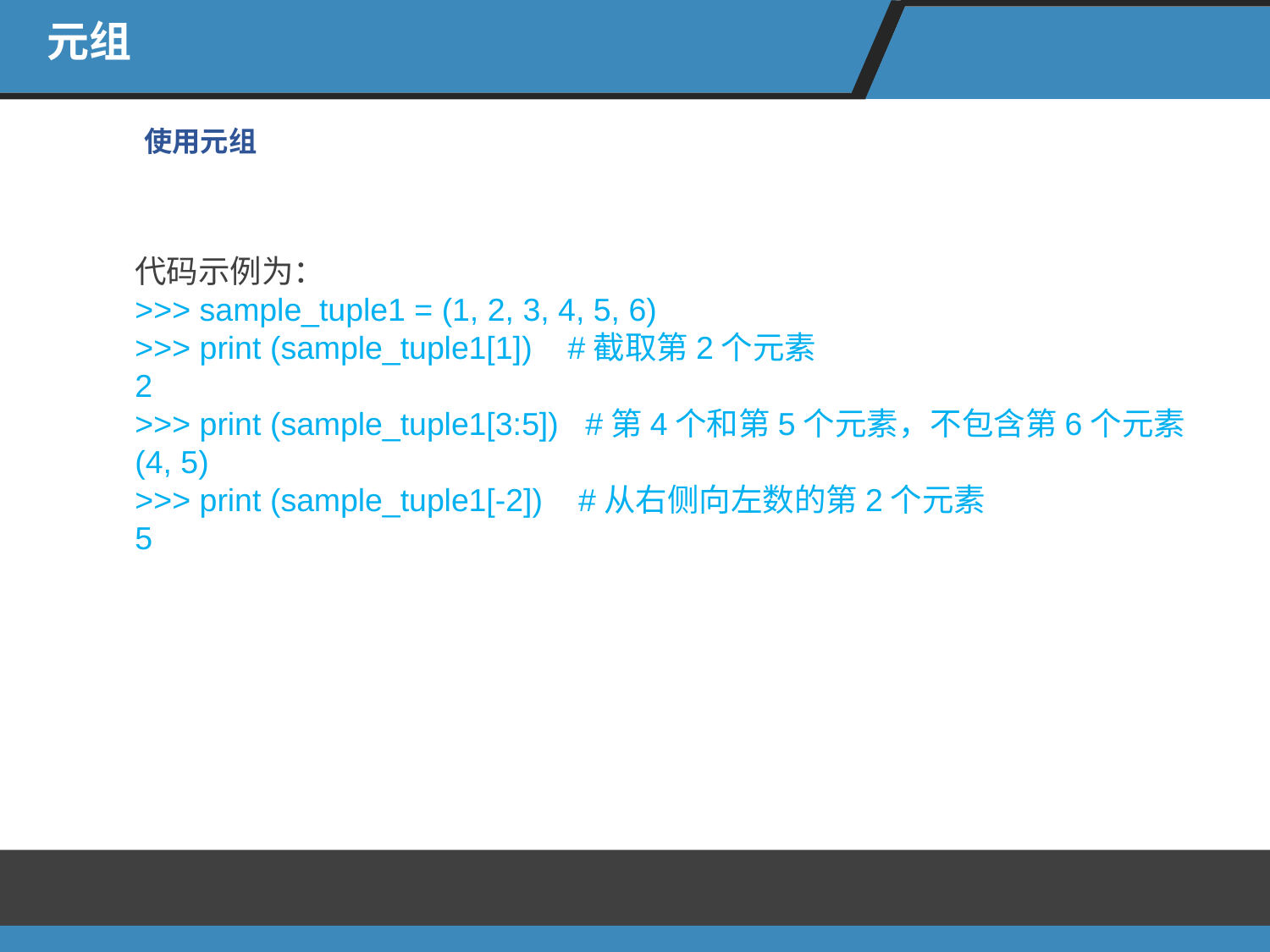

元组
使用元组
代码示例为：
>>> sample_tuple1 = (1, 2, 3, 4, 5, 6)
>>> print (sample_tuple1[1])    #截取第2个元素
2
>>> print (sample_tuple1[3:5])   #第4个和第5个元素，不包含第6个元素
(4, 5)
>>> print (sample_tuple1[-2])    #从右侧向左数的第2个元素
5